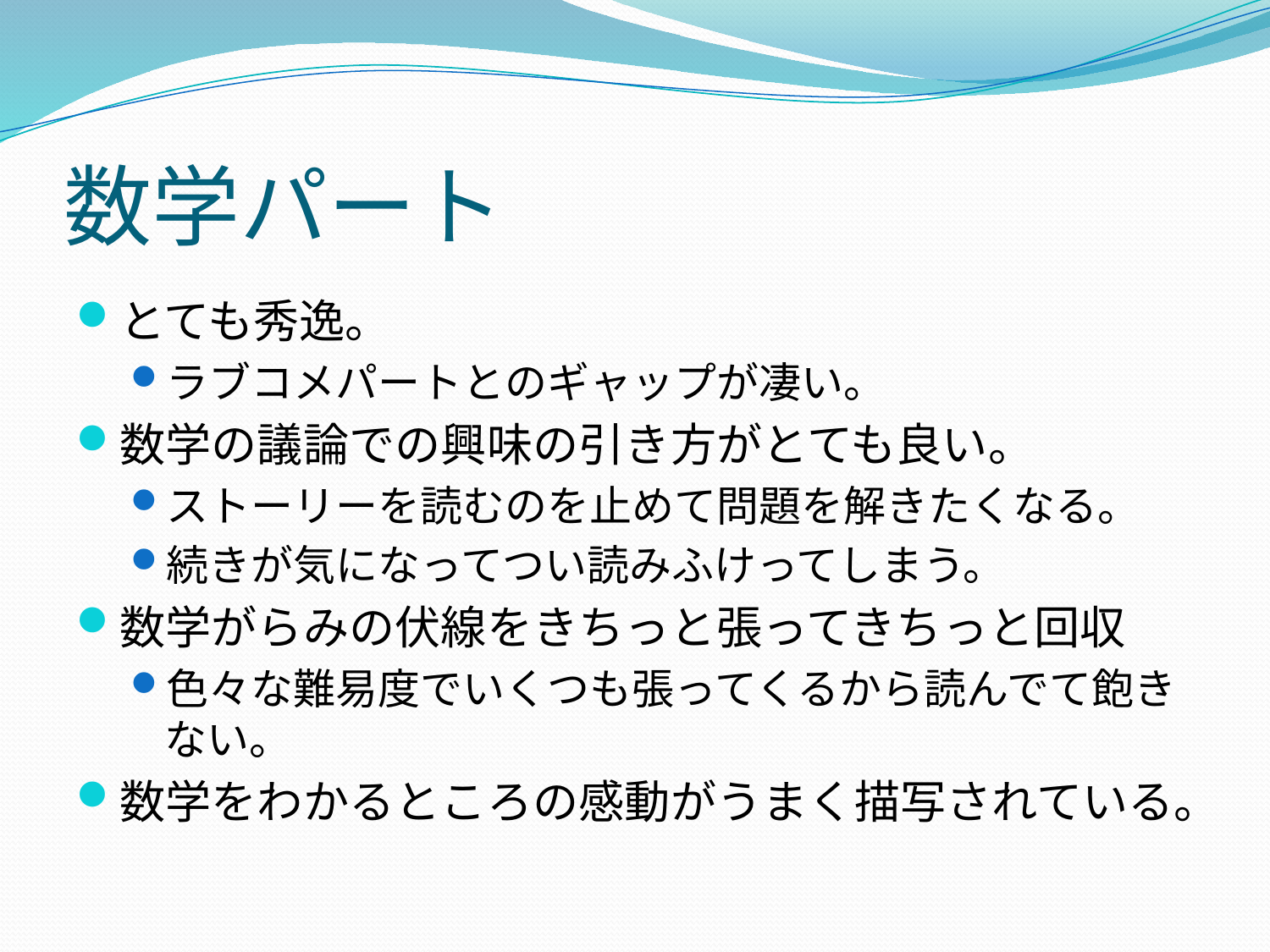

# 数学パート
とても秀逸。
ラブコメパートとのギャップが凄い。
数学の議論での興味の引き方がとても良い。
ストーリーを読むのを止めて問題を解きたくなる。
続きが気になってつい読みふけってしまう。
数学がらみの伏線をきちっと張ってきちっと回収
色々な難易度でいくつも張ってくるから読んでて飽きない。
数学をわかるところの感動がうまく描写されている。